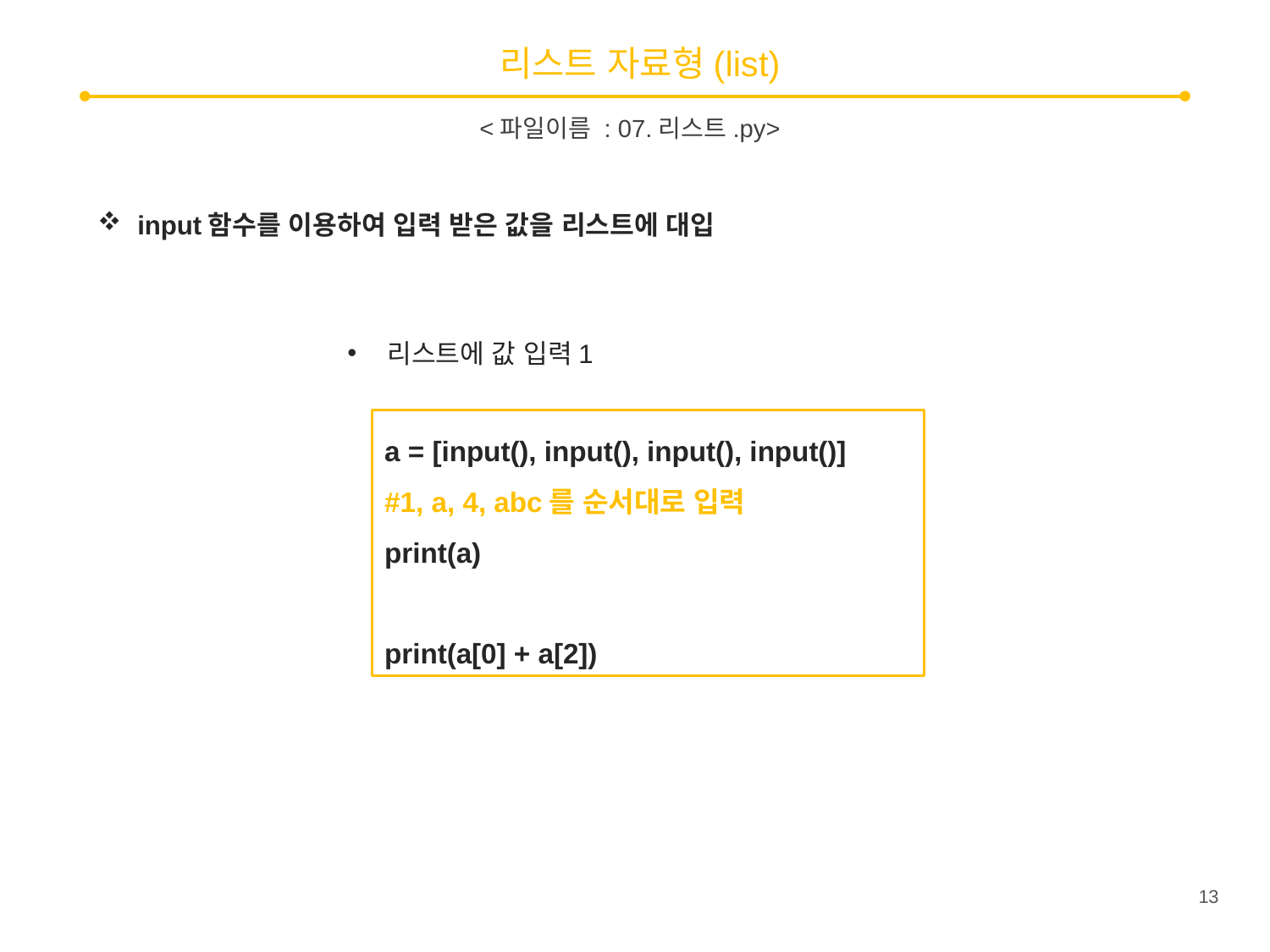

# 리스트 자료형(list)
<파일이름 : 07.리스트.py>
input함수를 이용하여 입력 받은 값을 리스트에 대입
리스트에 값 입력1
a = [input(), input(), input(), input()]
#1, a, 4, abc를 순서대로 입력
print(a)

print(a[0] + a[2])